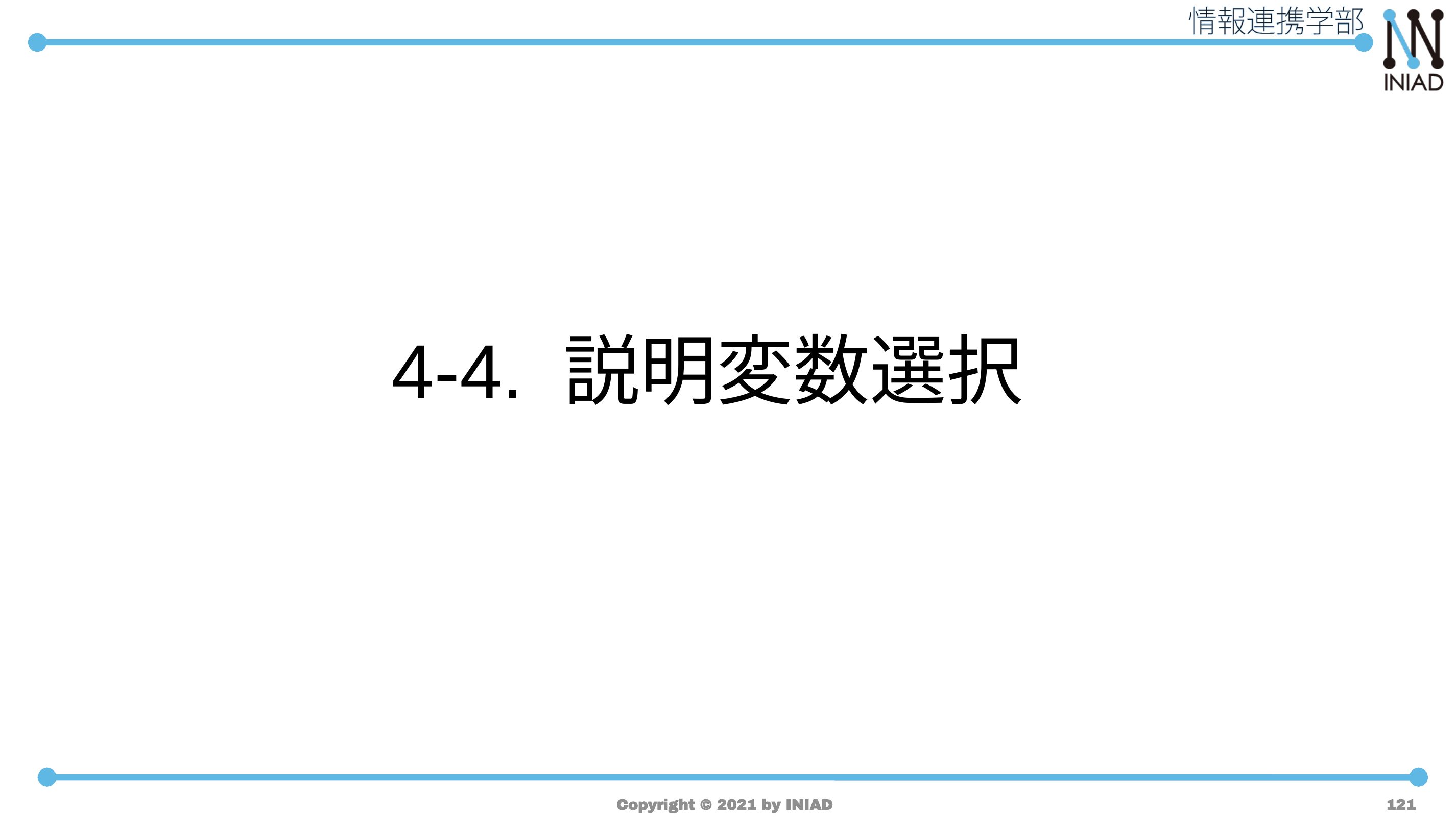

# 4-4. 説明変数選択
Copyright © 2021 by INIAD
121